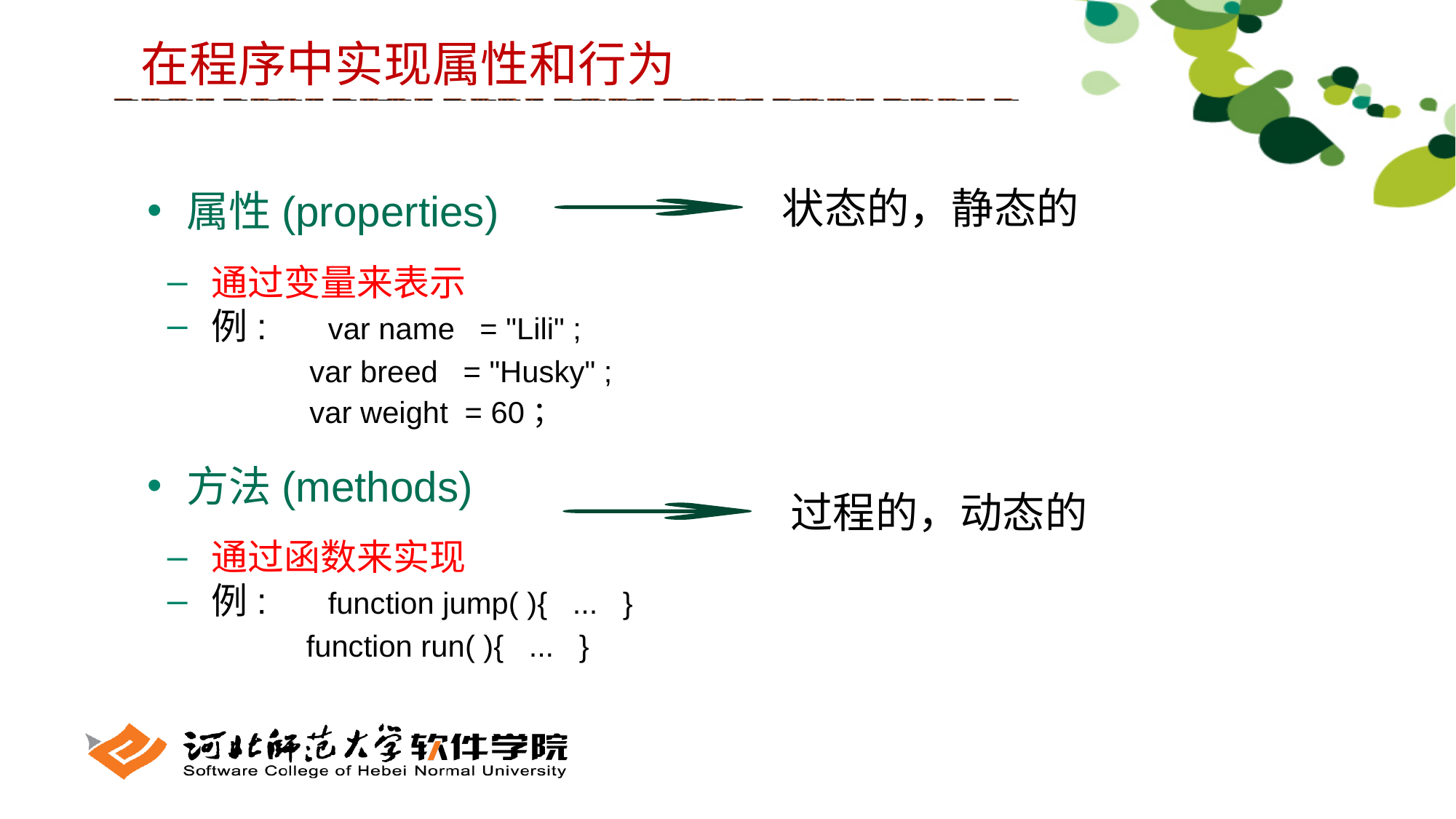

在程序中实现属性和行为
 属性(properties)
 通过变量来表示
 例:      var name   = "Lili" ;
                 var breed   = "Husky" ;
                 var weight  = 60；
 方法(methods)
 通过函数来实现
 例:      function jump( ){   ...   }
                   function run( ){   ...   }

状态的，静态的

过程的，动态的